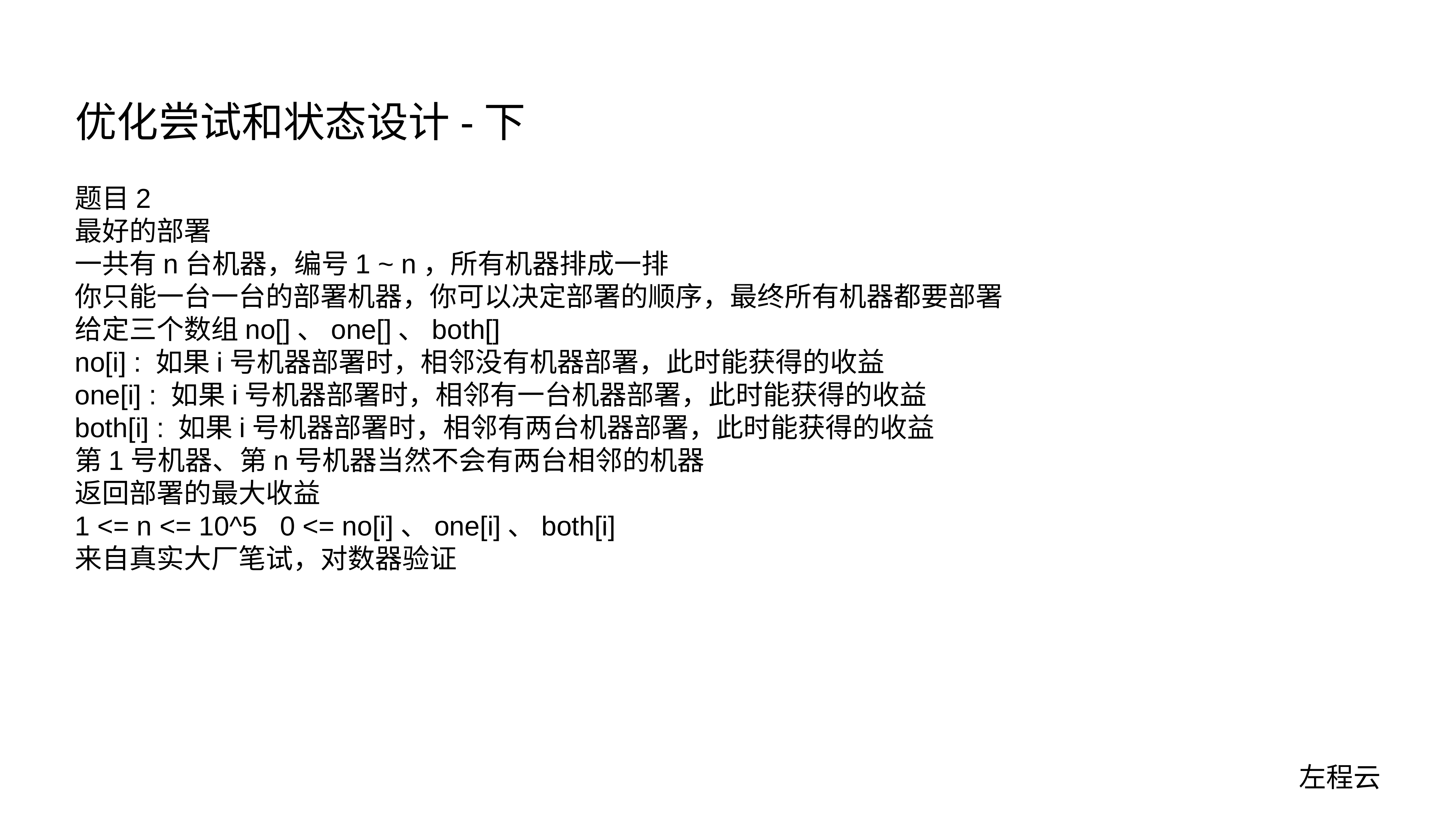

# 优化尝试和状态设计-下
题目2
最好的部署
一共有n台机器，编号1 ~ n，所有机器排成一排
你只能一台一台的部署机器，你可以决定部署的顺序，最终所有机器都要部署
给定三个数组no[]、one[]、both[]
no[i] : 如果i号机器部署时，相邻没有机器部署，此时能获得的收益
one[i] : 如果i号机器部署时，相邻有一台机器部署，此时能获得的收益
both[i] : 如果i号机器部署时，相邻有两台机器部署，此时能获得的收益
第1号机器、第n号机器当然不会有两台相邻的机器
返回部署的最大收益
1 <= n <= 10^5   0 <= no[i]、one[i]、both[i]
来自真实大厂笔试，对数器验证
左程云